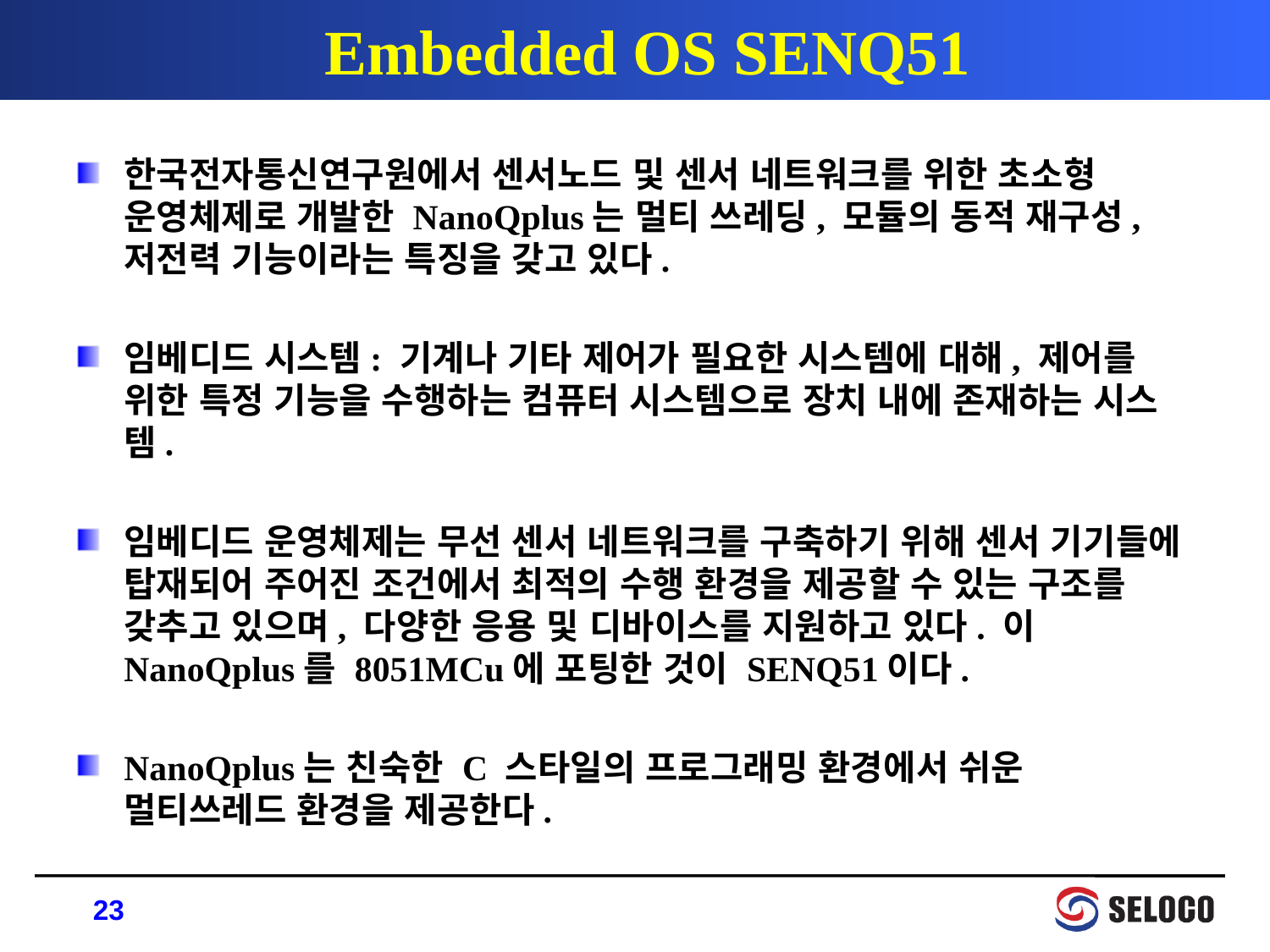

# Embedded OS SENQ51
한국전자통신연구원에서 센서노드 및 센서 네트워크를 위한 초소형 운영체제로 개발한 NanoQplus는 멀티 쓰레딩, 모듈의 동적 재구성, 저전력 기능이라는 특징을 갖고 있다.

임베디드 시스템: 기계나 기타 제어가 필요한 시스템에 대해, 제어를 위한 특정 기능을 수행하는 컴퓨터 시스템으로 장치 내에 존재하는 시스템.

임베디드 운영체제는 무선 센서 네트워크를 구축하기 위해 센서 기기들에 탑재되어 주어진 조건에서 최적의 수행 환경을 제공할 수 있는 구조를 갖추고 있으며, 다양한 응용 및 디바이스를 지원하고 있다. 이 NanoQplus를 8051MCu에 포팅한 것이 SENQ51이다.

NanoQplus는 친숙한 C 스타일의 프로그래밍 환경에서 쉬운 멀티쓰레드 환경을 제공한다.

23